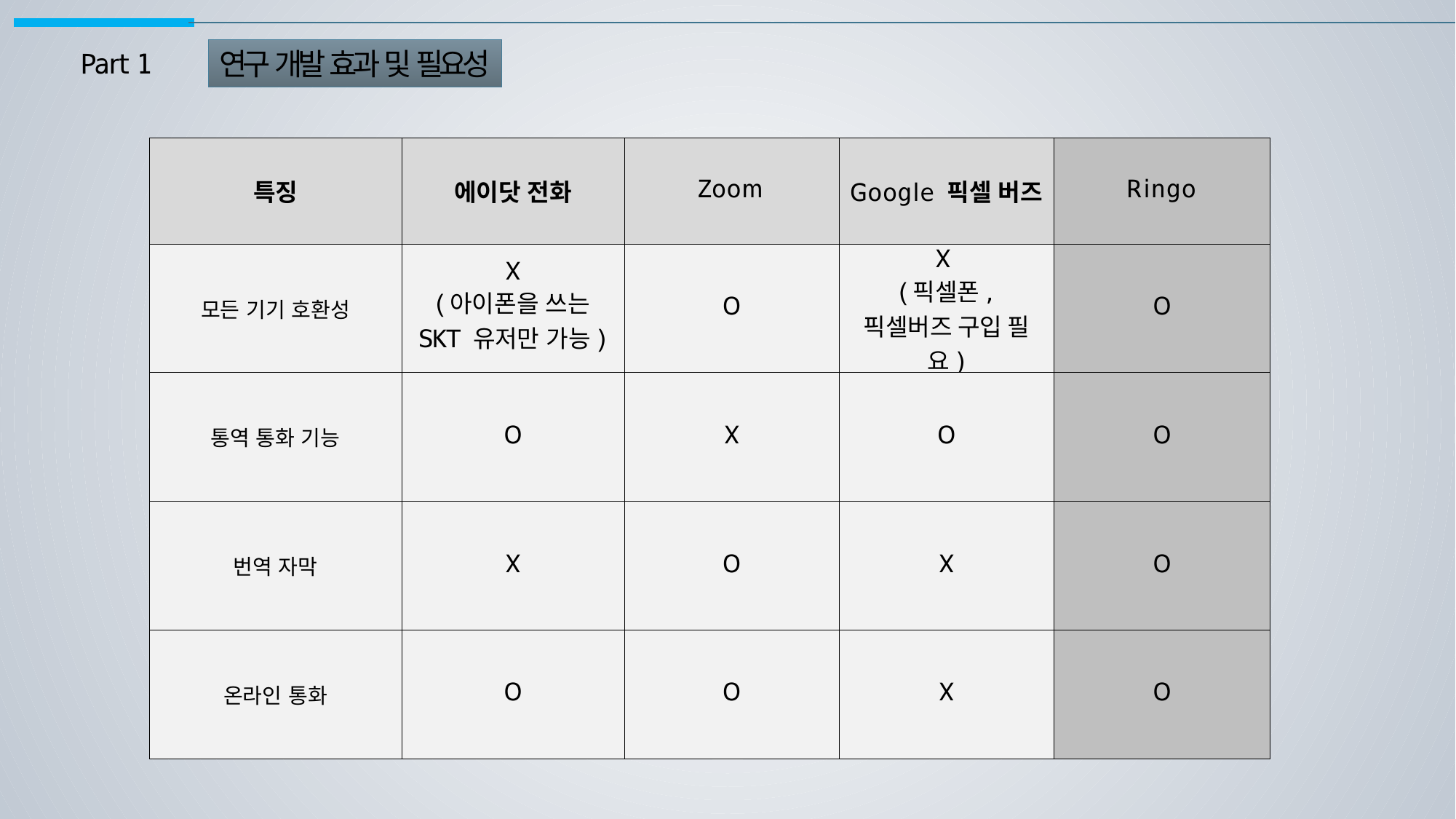

연구  개발  효과  및  필요성
Part 1
| 특징 | 에이닷 전화 | Zoom | Google 픽셀 버즈 | Ringo |
| --- | --- | --- | --- | --- |
| 모든 기기 호환성 | X (아이폰을 쓰는 SKT 유저만 가능) | O | X  (픽셀폰, 픽셀버즈 구입 필요) | O |
| 통역 통화 기능 | O | X | O | O |
| 번역 자막 | X | O | X | O |
| 온라인 통화 | O | O | X | O |